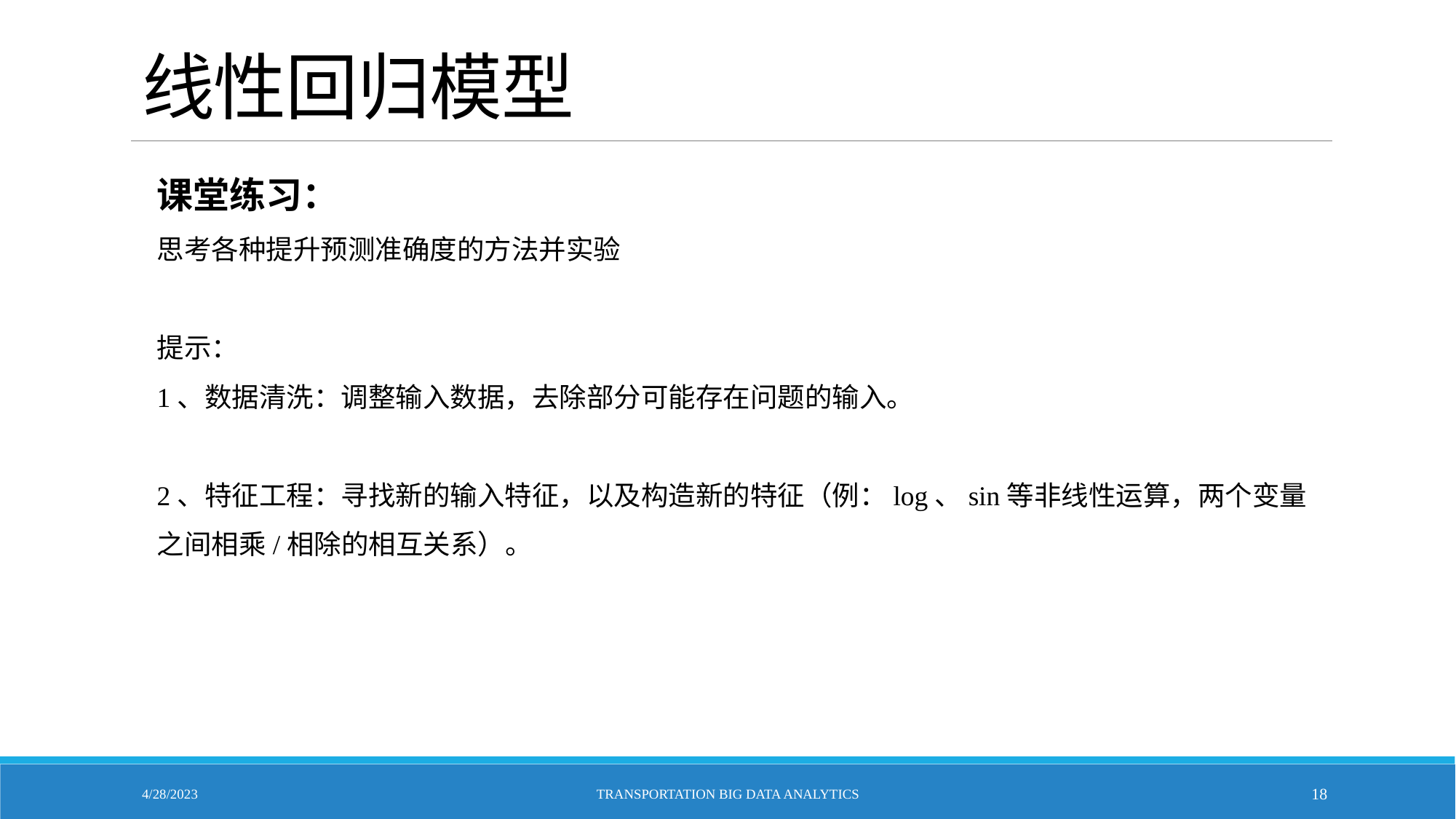

# 线性回归模型
课堂练习：
思考各种提升预测准确度的方法并实验

提示：
1、数据清洗：调整输入数据，去除部分可能存在问题的输入。

2、特征工程：寻找新的输入特征，以及构造新的特征（例：log、sin等非线性运算，两个变量之间相乘/相除的相互关系）。

4/28/2023
Transportation Big Data Analytics
18